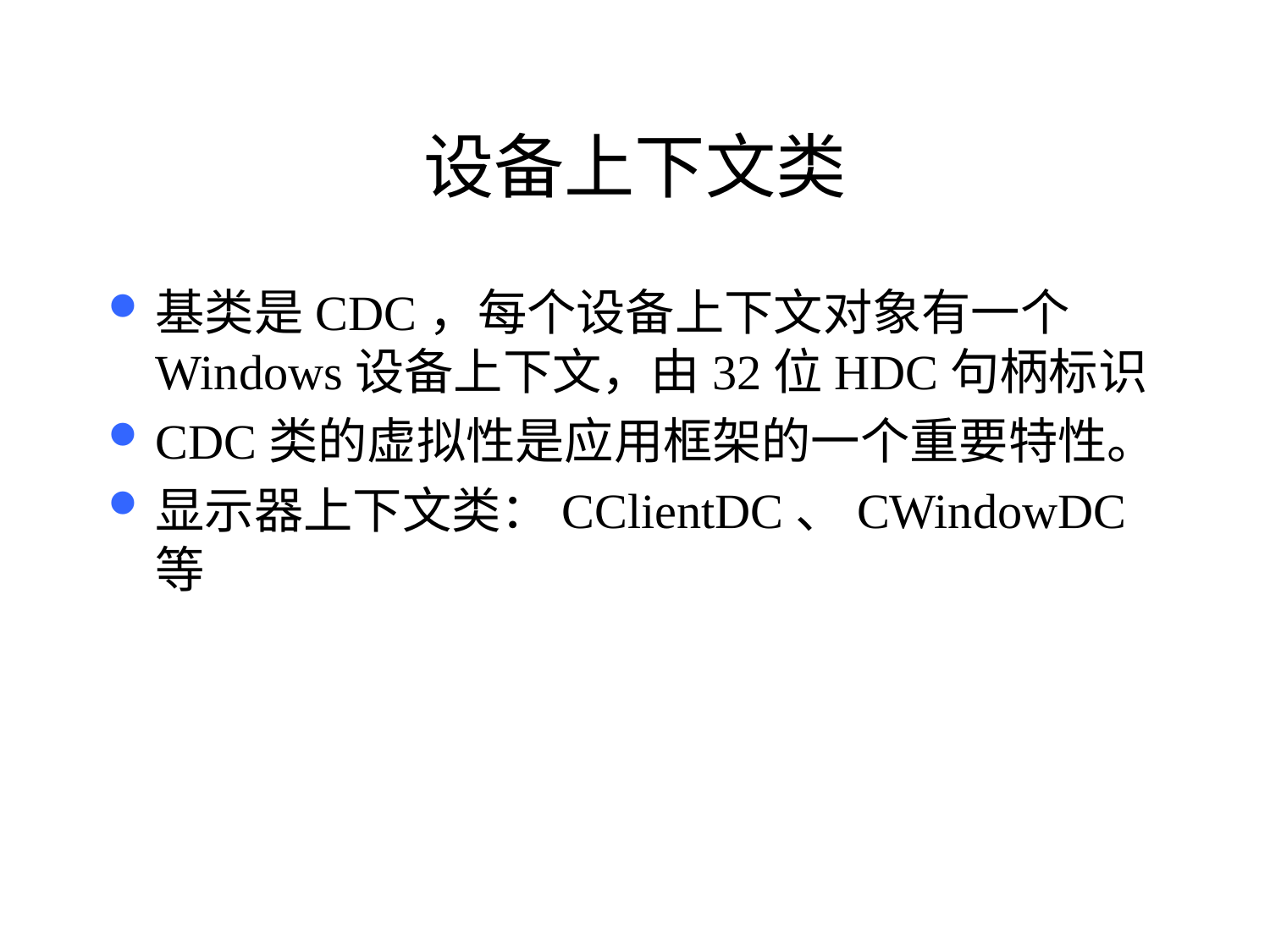

# 设备上下文类
基类是CDC，每个设备上下文对象有一个Windows设备上下文，由32位HDC句柄标识
CDC类的虚拟性是应用框架的一个重要特性。
显示器上下文类：CClientDC、CWindowDC等
42